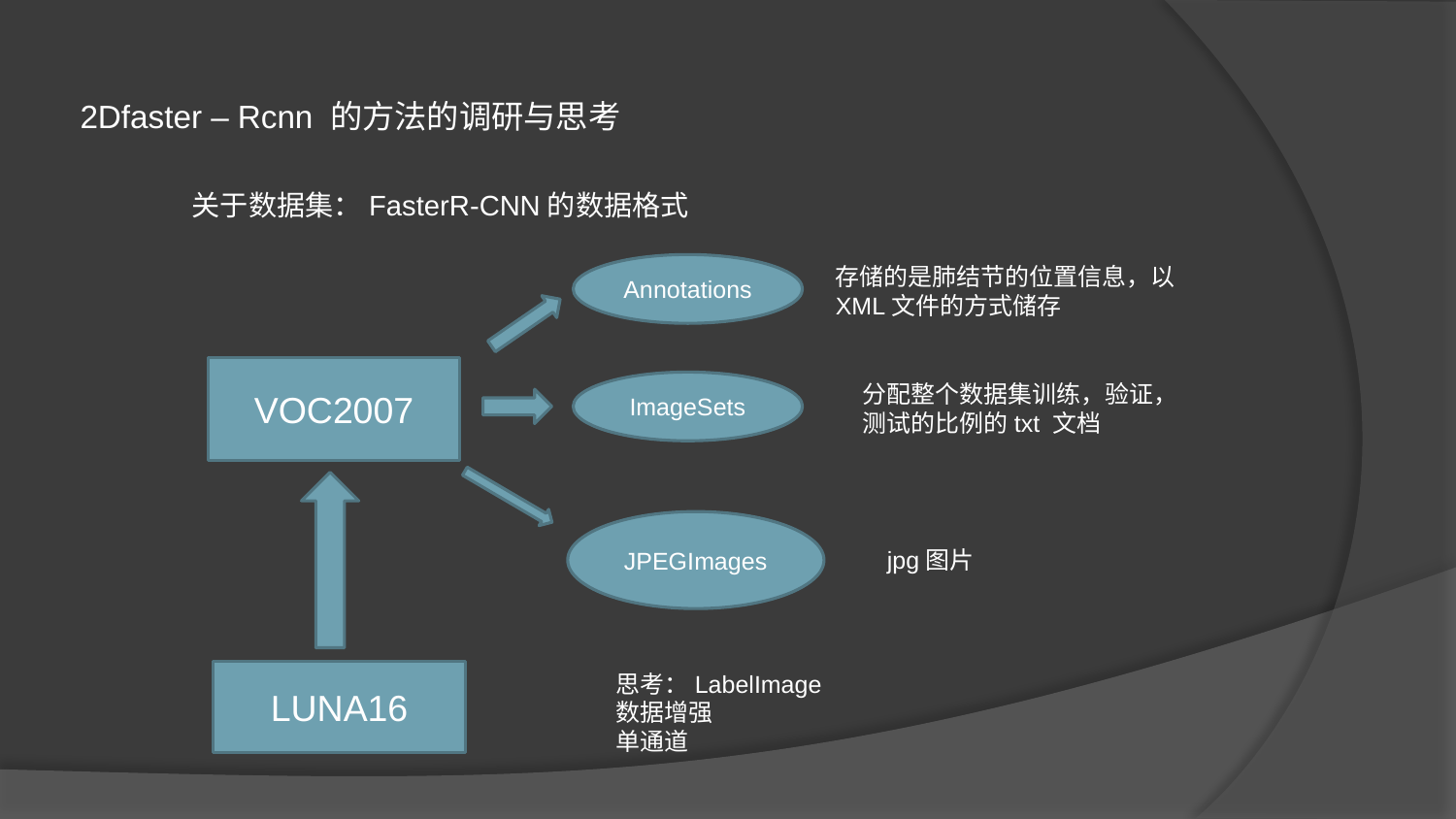

2Dfaster – Rcnn 的方法的调研与思考
关于数据集：FasterR-CNN的数据格式
Annotations
存储的是肺结节的位置信息，以XML文件的方式储存

VOC2007
ImageSets
分配整个数据集训练，验证，测试的比例的txt 文档

JPEGImages
jpg图片
LUNA16
思考：LabelImage
数据增强
单通道